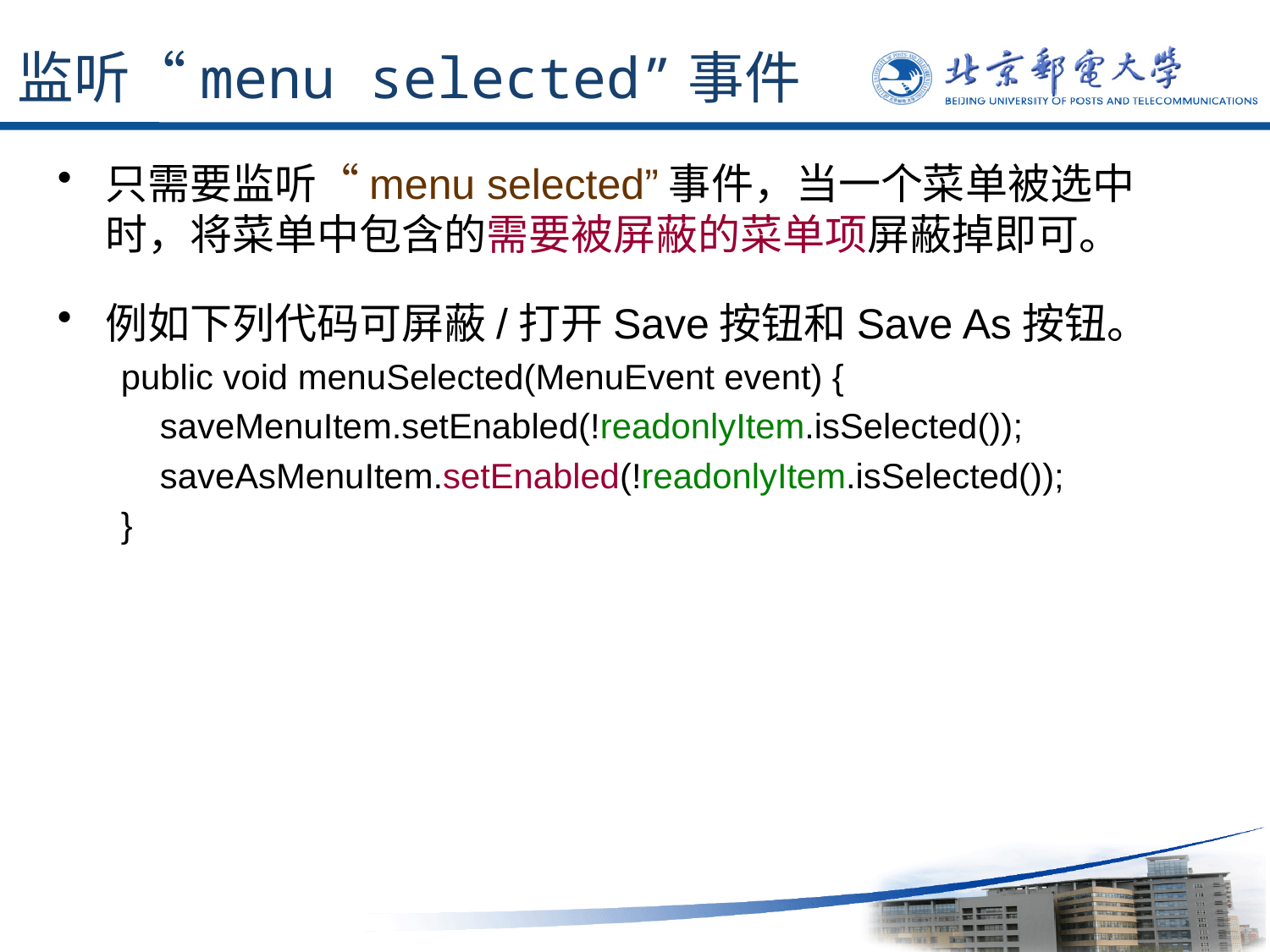

# 监听“menu selected”事件
只需要监听“menu selected”事件，当一个菜单被选中时，将菜单中包含的需要被屏蔽的菜单项屏蔽掉即可。

例如下列代码可屏蔽/打开Save按钮和Save As按钮。
public void menuSelected(MenuEvent event) {
    saveMenuItem.setEnabled(!readonlyItem.isSelected());
    saveAsMenuItem.setEnabled(!readonlyItem.isSelected());
}